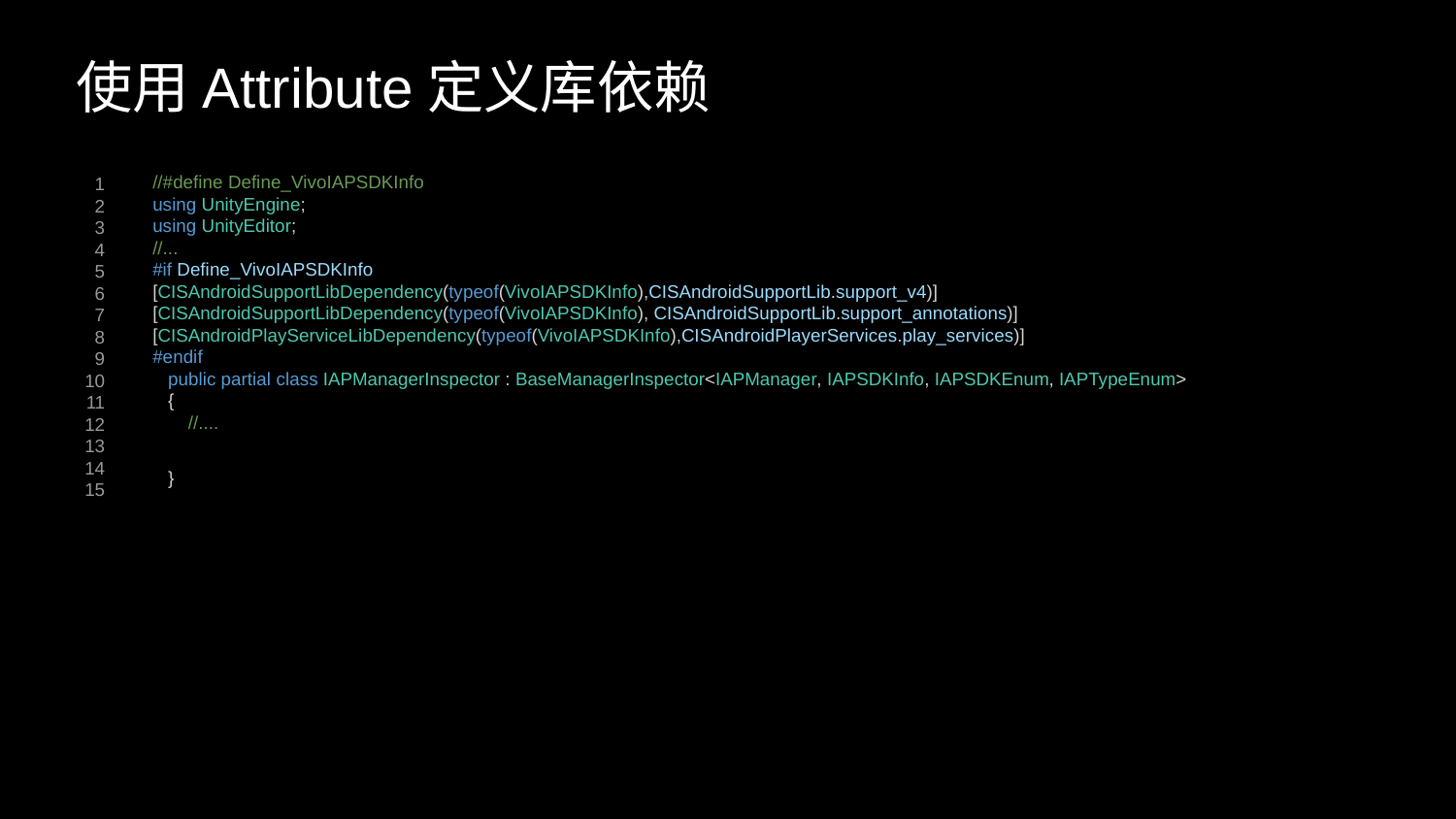

使用Attribute定义库依赖
//#define Define_VivoIAPSDKInfo
using UnityEngine;
using UnityEditor;
//...
#if Define_VivoIAPSDKInfo
[CISAndroidSupportLibDependency(typeof(VivoIAPSDKInfo),CISAndroidSupportLib.support_v4)]
[CISAndroidSupportLibDependency(typeof(VivoIAPSDKInfo), CISAndroidSupportLib.support_annotations)]
[CISAndroidPlayServiceLibDependency(typeof(VivoIAPSDKInfo),CISAndroidPlayerServices.play_services)]
#endif
   public partial class IAPManagerInspector : BaseManagerInspector<IAPManager, IAPSDKInfo, IAPSDKEnum, IAPTypeEnum>
   {
       //....

   }
1
2
3
4
5
6
7
8
9
10
11
12
13
14
15